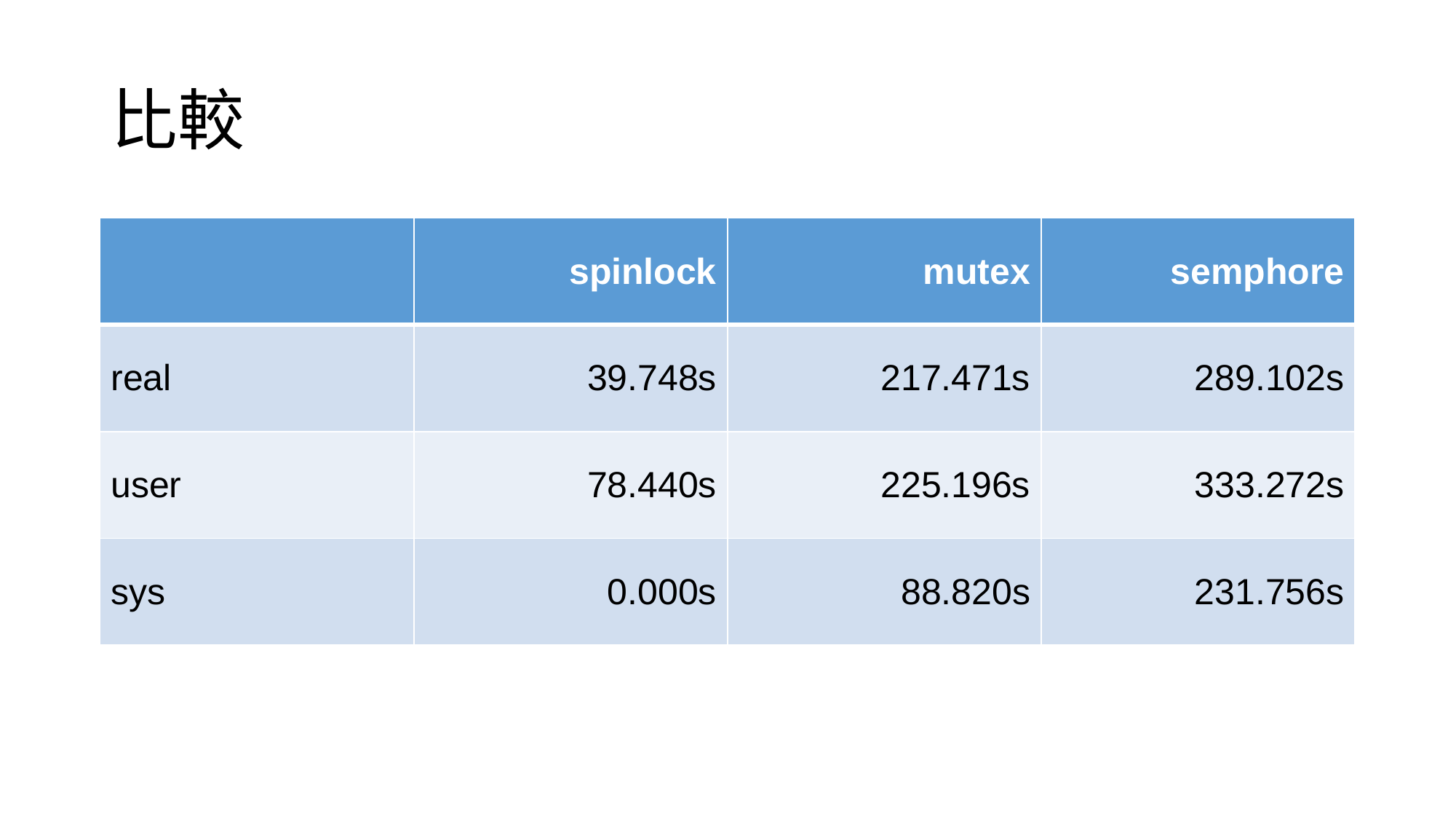

# 比較
|  | spinlock | mutex | semphore |
| --- | --- | --- | --- |
| real | 39.748s | 217.471s | 289.102s |
| user | 78.440s | 225.196s | 333.272s |
| sys | 0.000s | 88.820s | 231.756s |